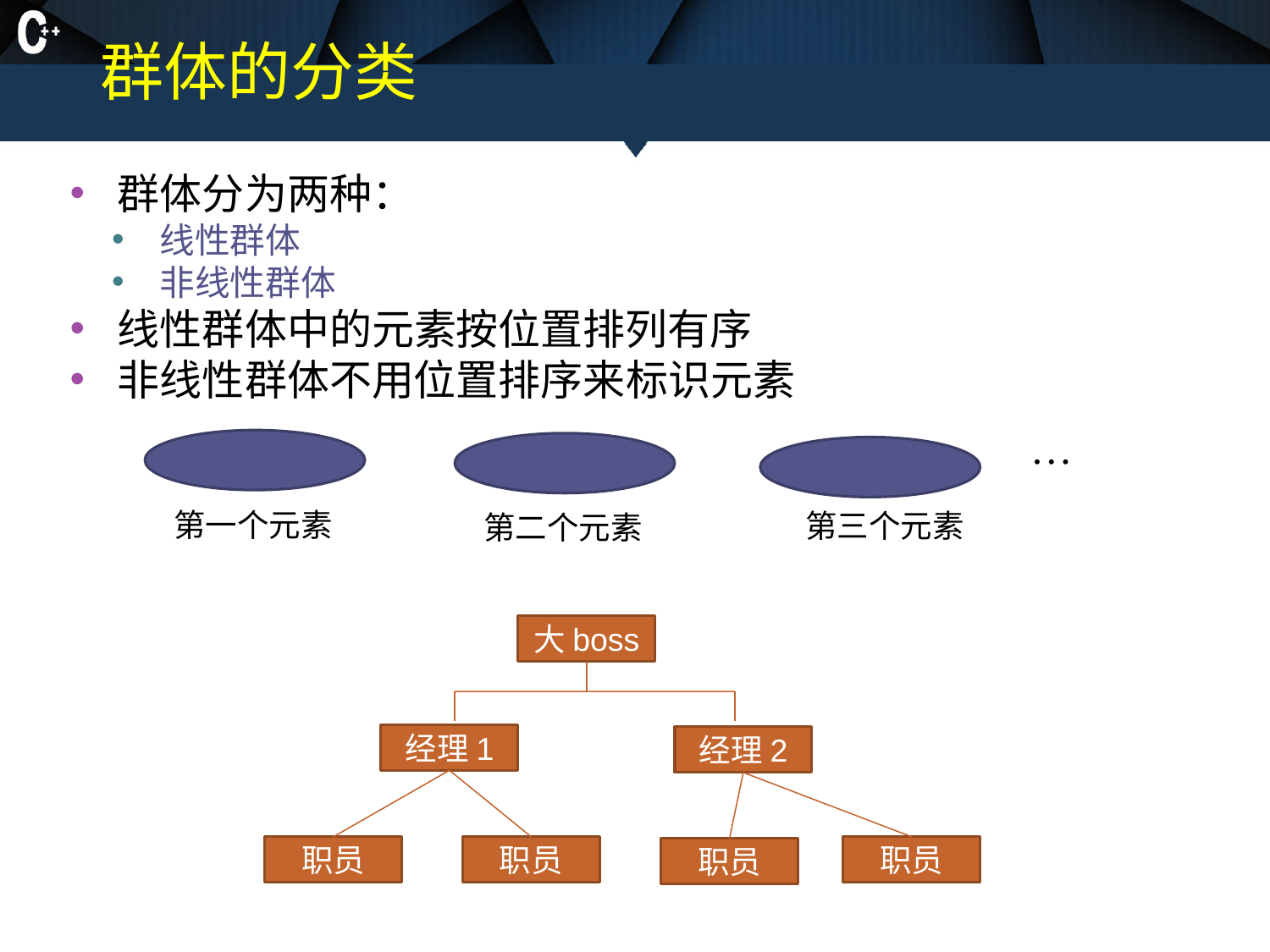

# 群体的分类
群体分为两种：
线性群体
非线性群体
线性群体中的元素按位置排列有序
非线性群体不用位置排序来标识元素
…

第一个元素
第三个元素
第二个元素
大boss
经理1
经理2
职员
职员
职员
职员